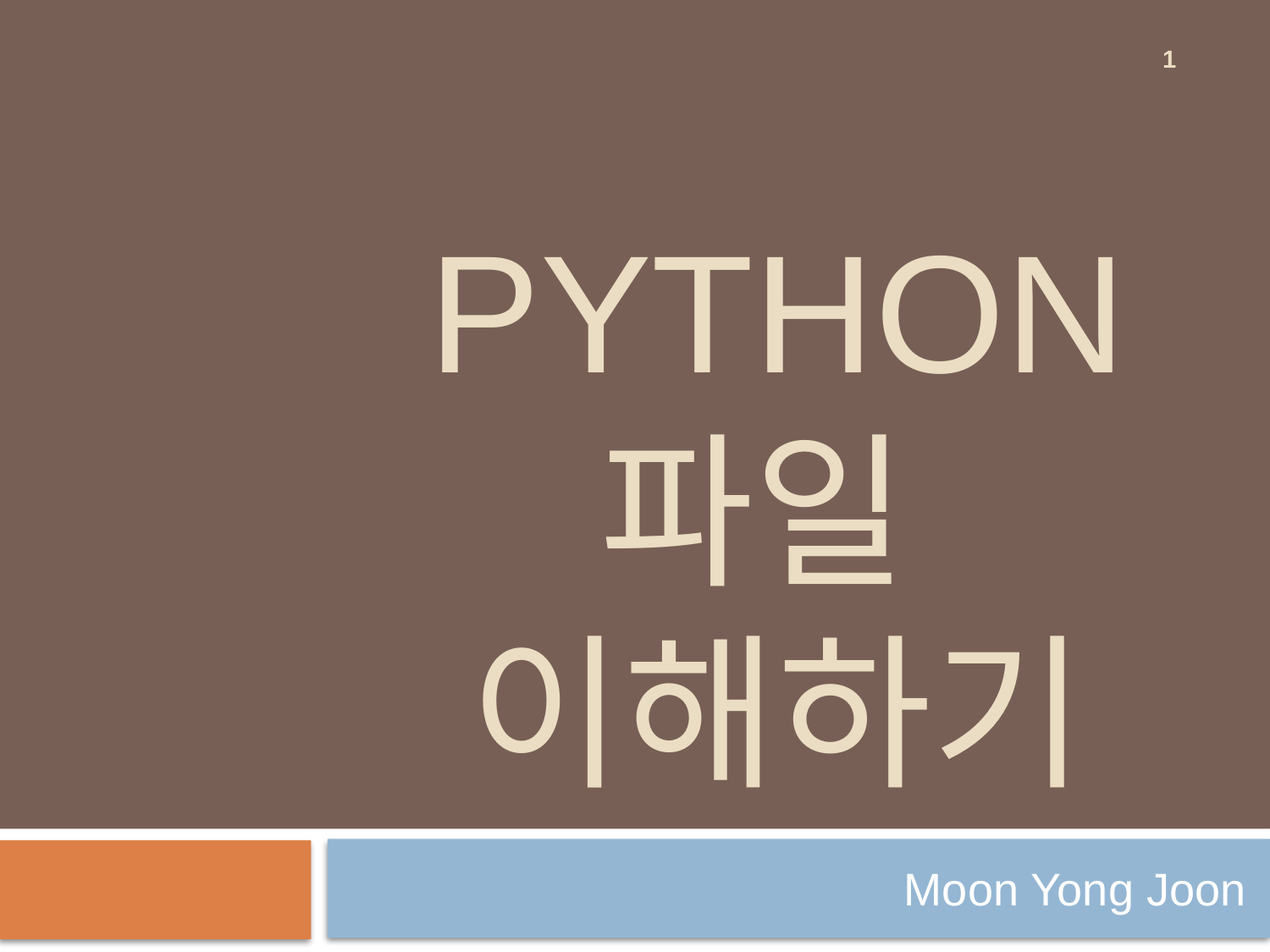

1
# Python 파일 이해하기
Moon Yong Joon